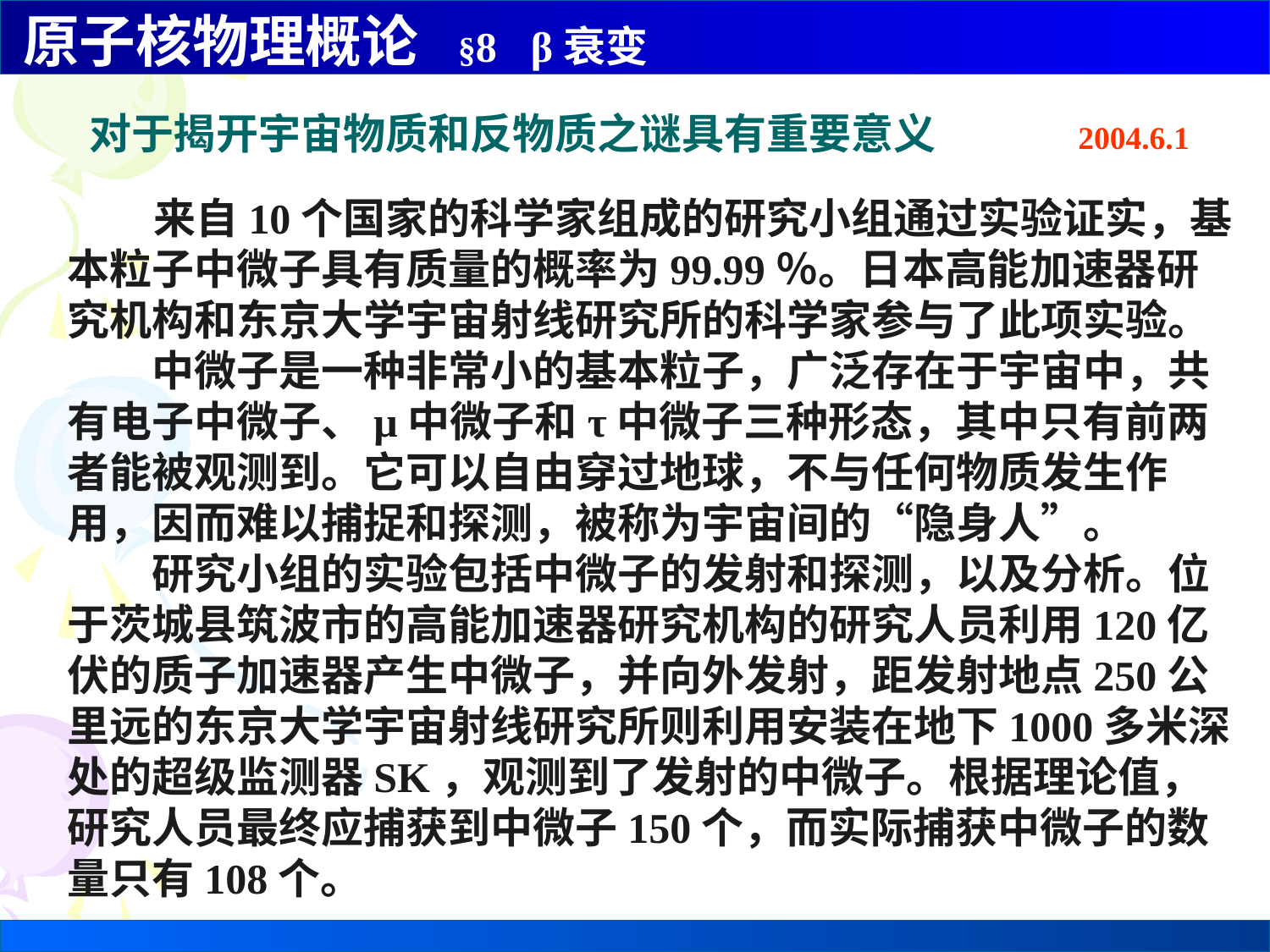

对于揭开宇宙物质和反物质之谜具有重要意义          2004.6.1
        来自10个国家的科学家组成的研究小组通过实验证实，基本粒子中微子具有质量的概率为99.99％。日本高能加速器研究机构和东京大学宇宙射线研究所的科学家参与了此项实验。
　　中微子是一种非常小的基本粒子，广泛存在于宇宙中，共有电子中微子、μ中微子和τ中微子三种形态，其中只有前两者能被观测到。它可以自由穿过地球，不与任何物质发生作用，因而难以捕捉和探测，被称为宇宙间的“隐身人”。
　　研究小组的实验包括中微子的发射和探测，以及分析。位于茨城县筑波市的高能加速器研究机构的研究人员利用120亿伏的质子加速器产生中微子，并向外发射，距发射地点250公里远的东京大学宇宙射线研究所则利用安装在地下1000多米深处的超级监测器SK，观测到了发射的中微子。根据理论值，研究人员最终应捕获到中微子150个，而实际捕获中微子的数量只有108个。